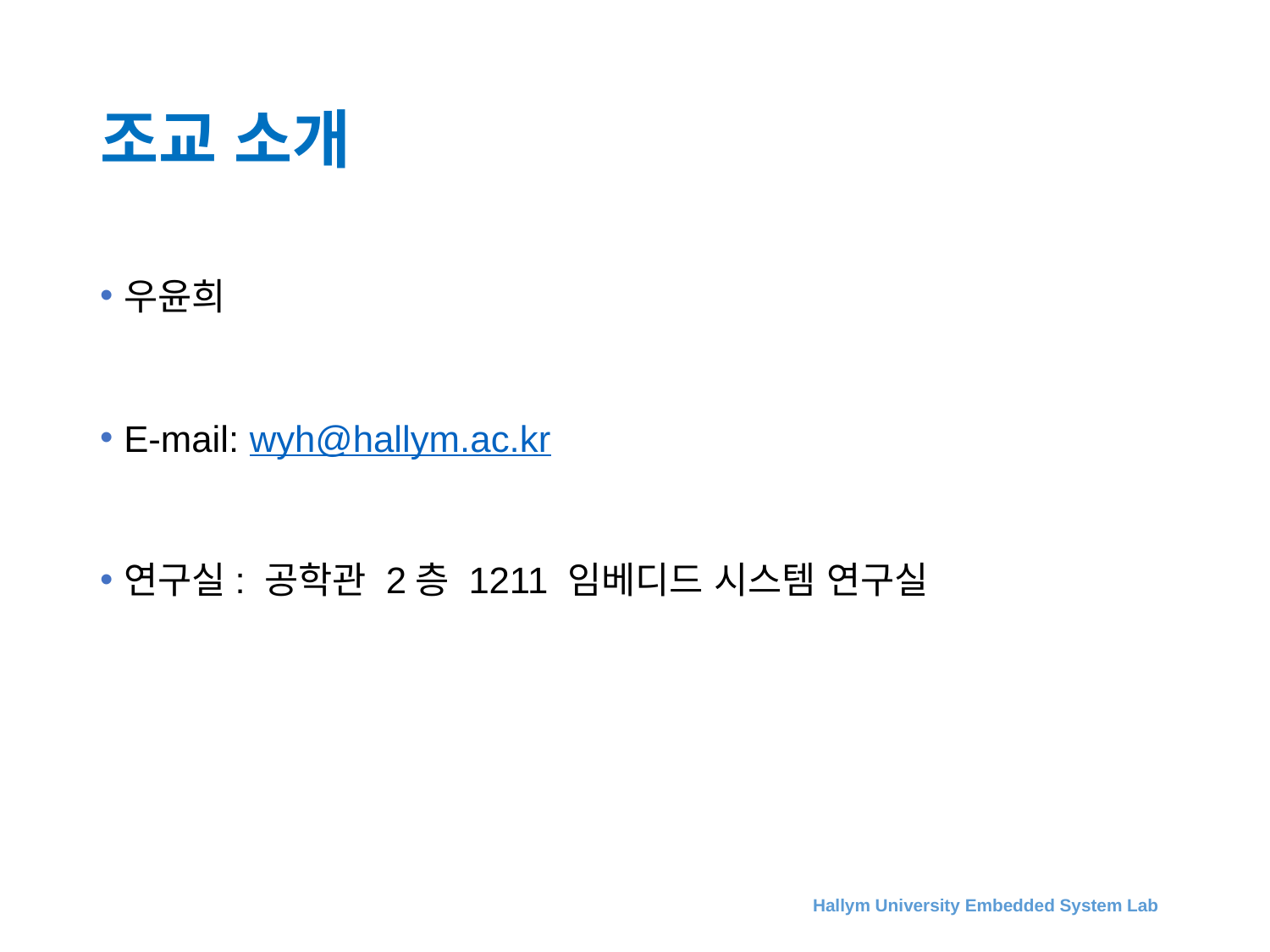

# 조교 소개
우윤희

E-mail: wyh@hallym.ac.kr

연구실: 공학관 2층 1211 임베디드 시스템 연구실

Hallym University Embedded System Lab